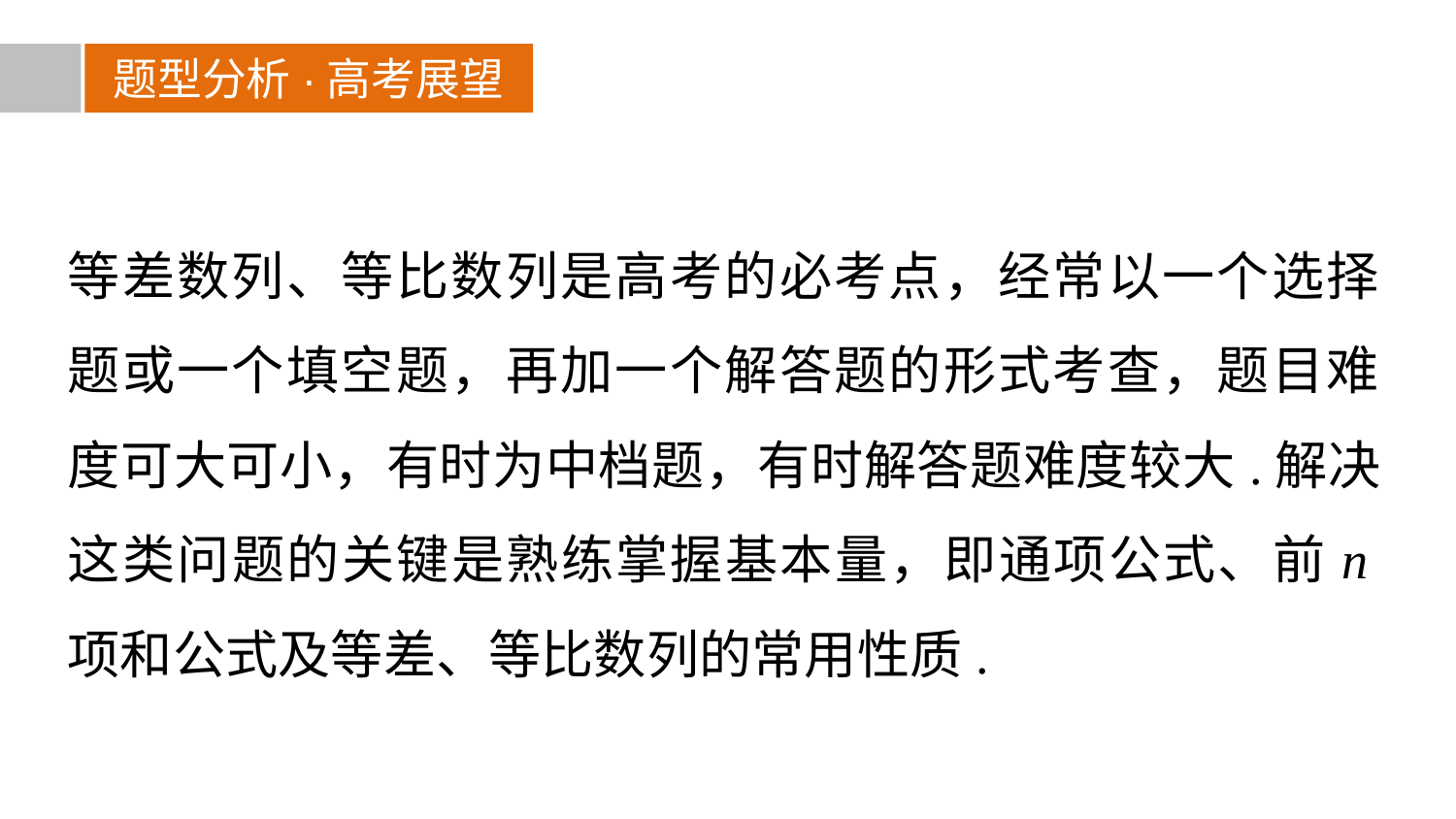

题型分析·高考展望
等差数列、等比数列是高考的必考点，经常以一个选择题或一个填空题，再加一个解答题的形式考查，题目难度可大可小，有时为中档题，有时解答题难度较大.解决这类问题的关键是熟练掌握基本量，即通项公式、前n项和公式及等差、等比数列的常用性质.